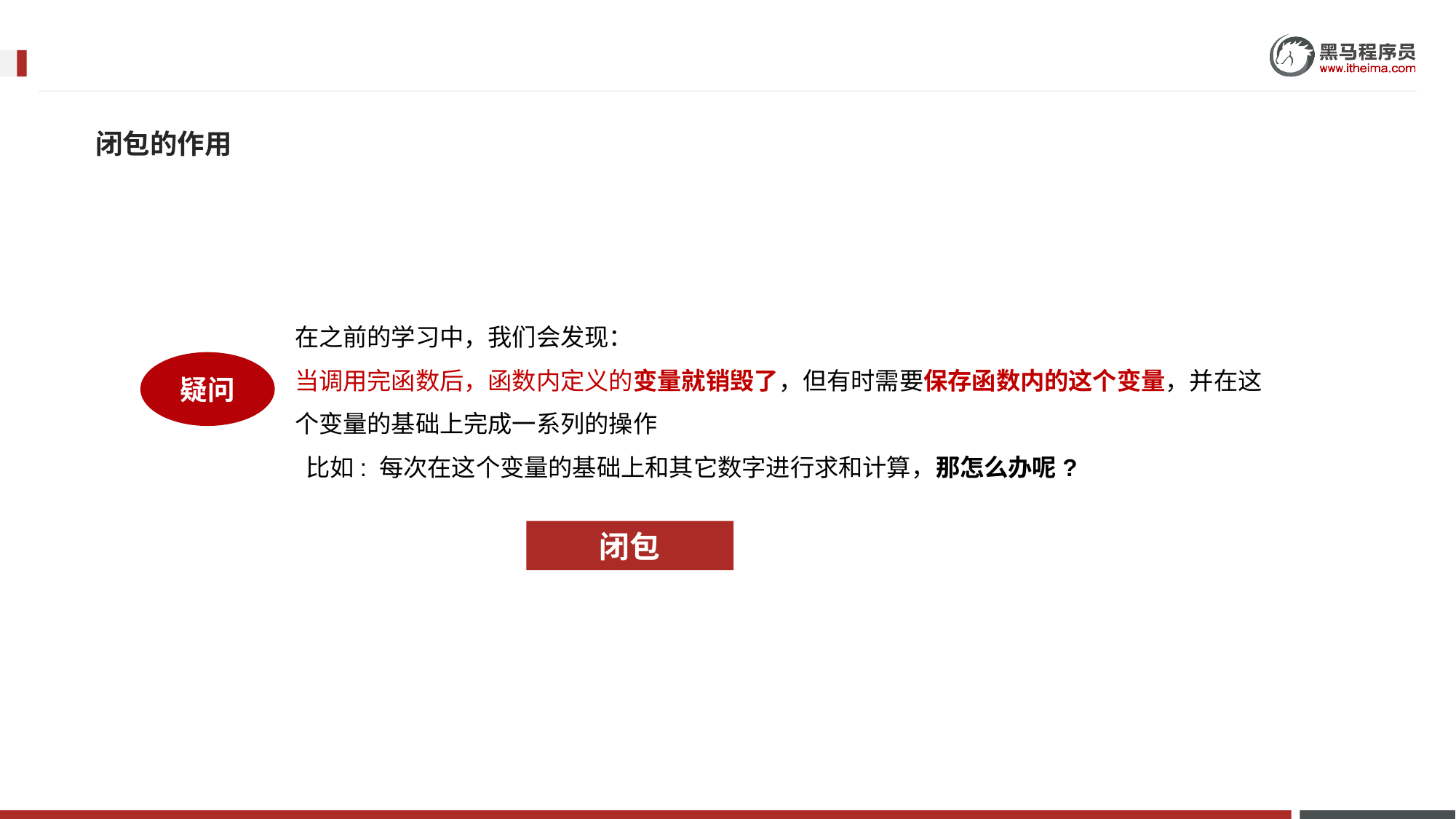

闭包的作用
在之前的学习中，我们会发现：
当调用完函数后，函数内定义的变量就销毁了，但有时需要保存函数内的这个变量，并在这个变量的基础上完成一系列的操作
 比如: 每次在这个变量的基础上和其它数字进行求和计算，那怎么办呢?
疑问
闭包